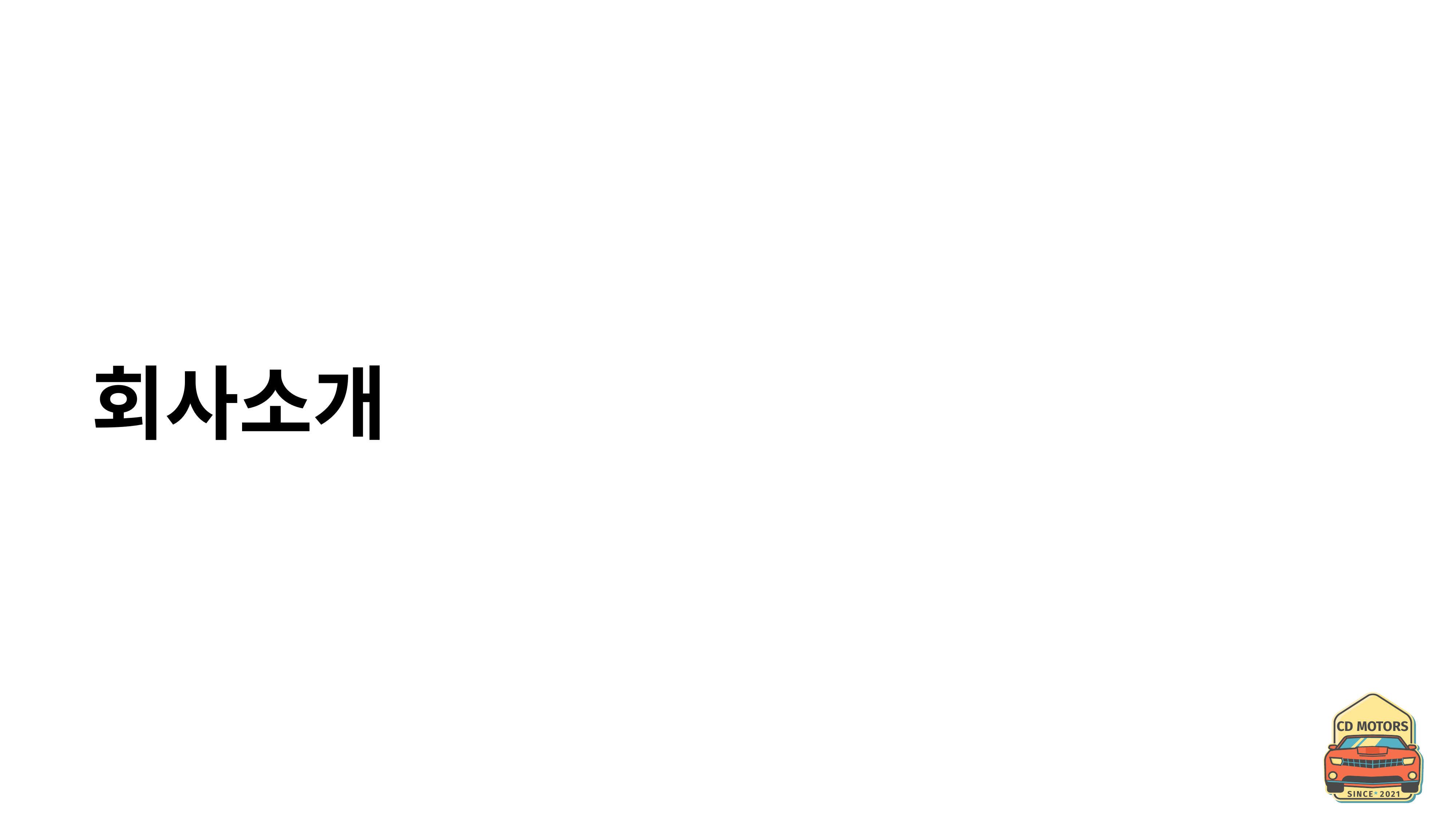

• 조직 구성

 • 상품 소개
회사소개

CD MOTORS

SINCE  2021